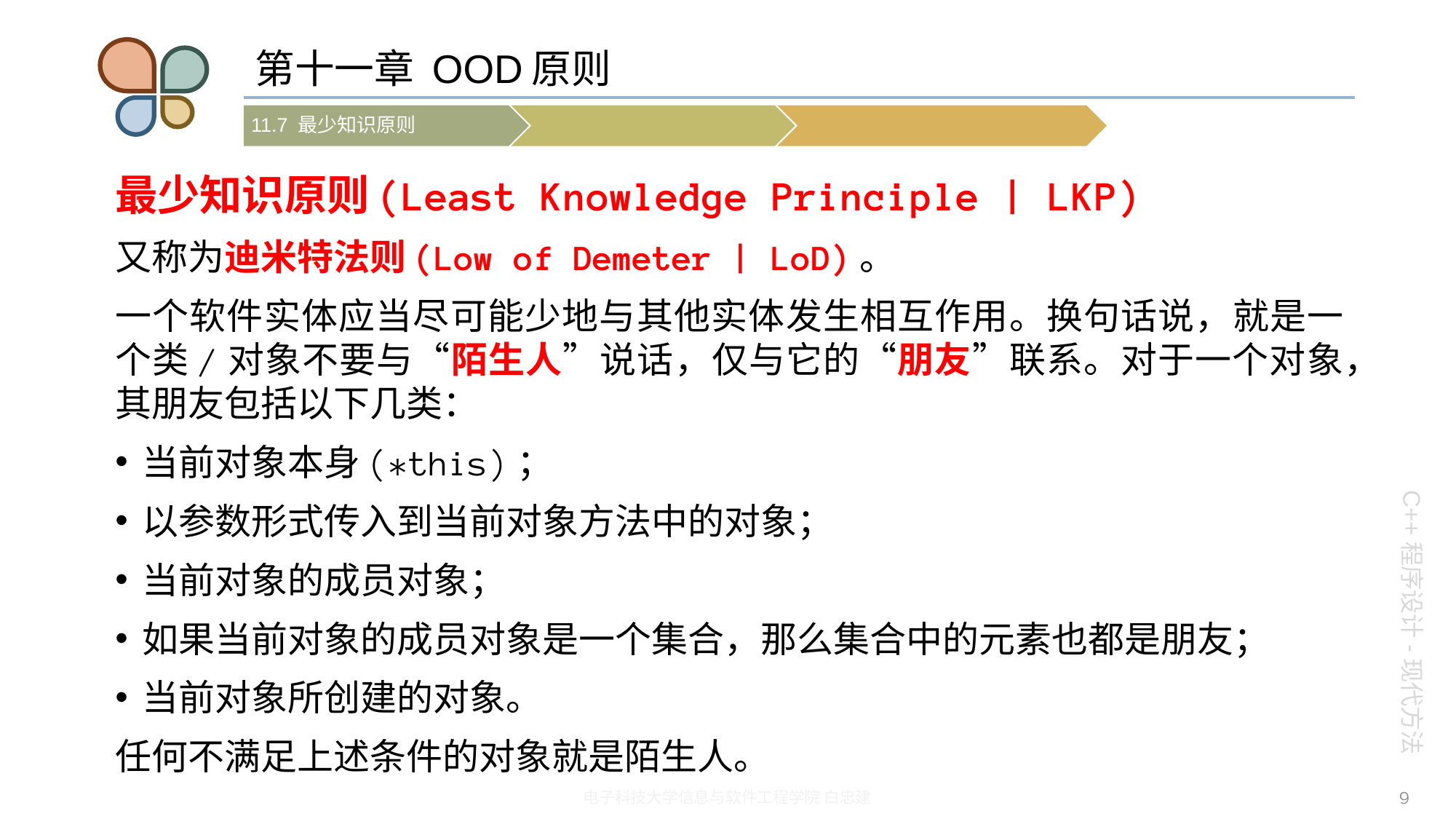

# 第十一章 OOD原则
11.7 最少知识原则

最少知识原则(Least Knowledge Principle | LKP)
又称为迪米特法则(Low of Demeter | LoD)。
一个软件实体应当尽可能少地与其他实体发生相互作用。换句话说，就是一个类/对象不要与“陌生人”说话，仅与它的“朋友”联系。对于一个对象，其朋友包括以下几类：
当前对象本身(*this)；
以参数形式传入到当前对象方法中的对象；
当前对象的成员对象；
如果当前对象的成员对象是一个集合，那么集合中的元素也都是朋友；
当前对象所创建的对象。
任何不满足上述条件的对象就是陌生人。
9